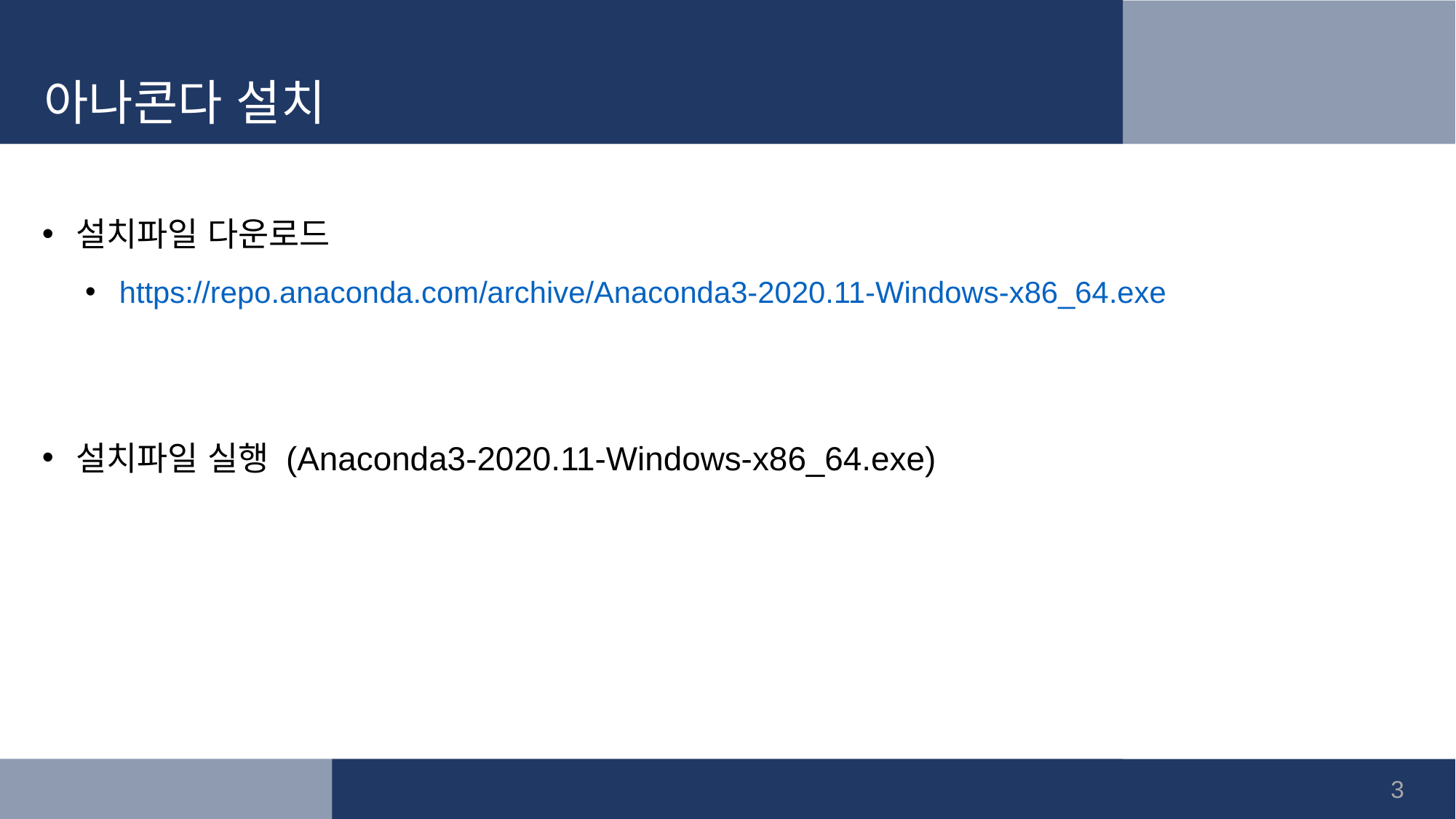

아나콘다 설치
설치파일 다운로드
https://repo.anaconda.com/archive/Anaconda3-2020.11-Windows-x86_64.exe
설치파일 실행 (Anaconda3-2020.11-Windows-x86_64.exe)

3